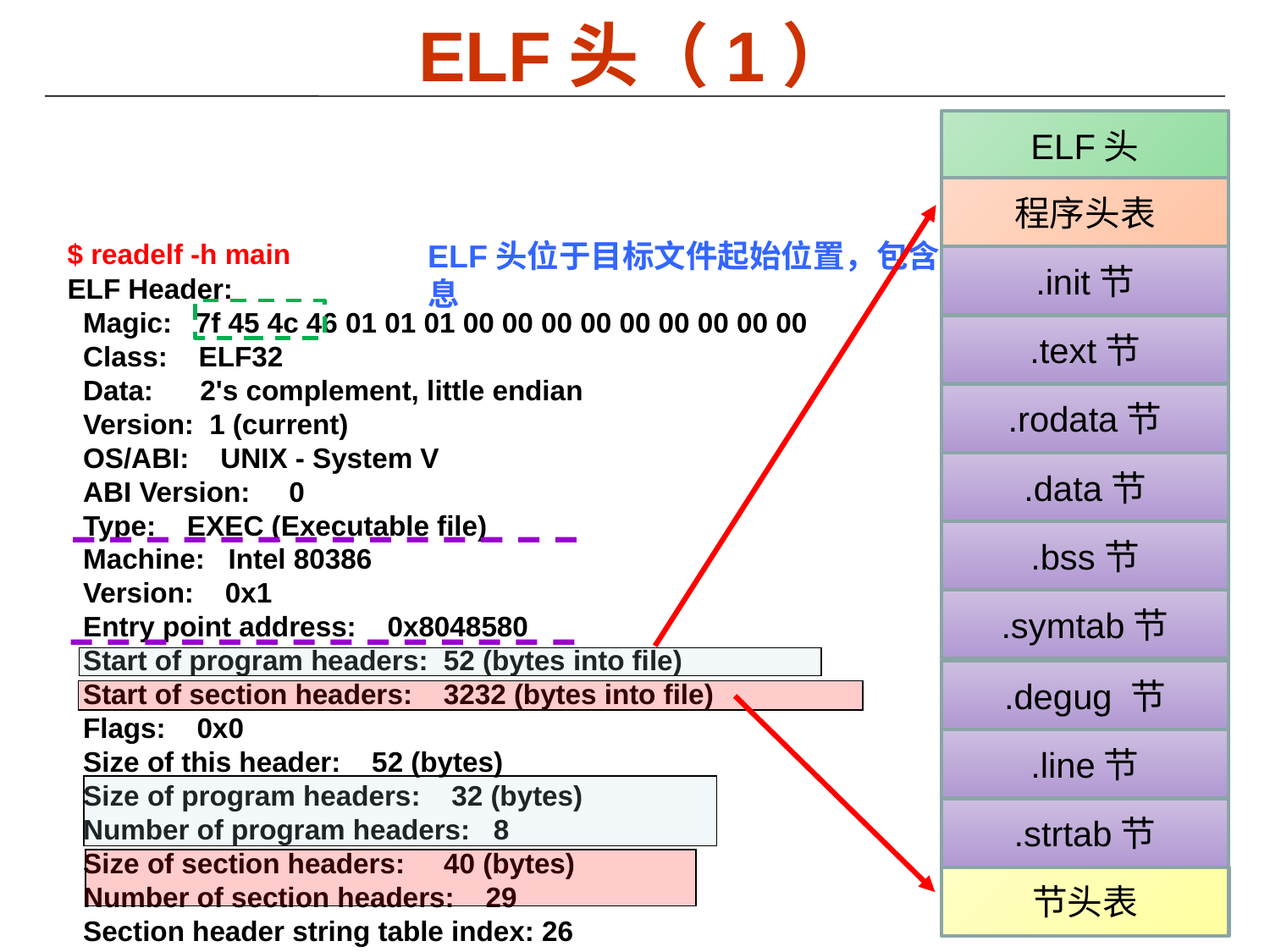

# ELF头（1）
ELF头
程序头表
.init节
.text节
.rodata节
.data节
.bss节
.symtab节
.degug 节
.line节
.strtab节
节头表

ELF头位于目标文件起始位置，包含文件结构说明信息
$ readelf -h main
ELF Header:
  Magic:   7f 45 4c 46 01 01 01 00 00 00 00 00 00 00 00 00
  Class:    ELF32
  Data:      2's complement, little endian
  Version:  1 (current)
  OS/ABI:    UNIX - System V
  ABI Version:     0
  Type:    EXEC (Executable file)
  Machine:   Intel 80386
  Version:    0x1
  Entry point address:    0x8048580
  Start of program headers:  52 (bytes into file)
  Start of section headers:    3232 (bytes into file)
  Flags:    0x0
  Size of this header:    52 (bytes)
  Size of program headers:    32 (bytes)
  Number of program headers:   8
  Size of section headers:     40 (bytes)
  Number of section headers:    29
  Section header string table index: 26